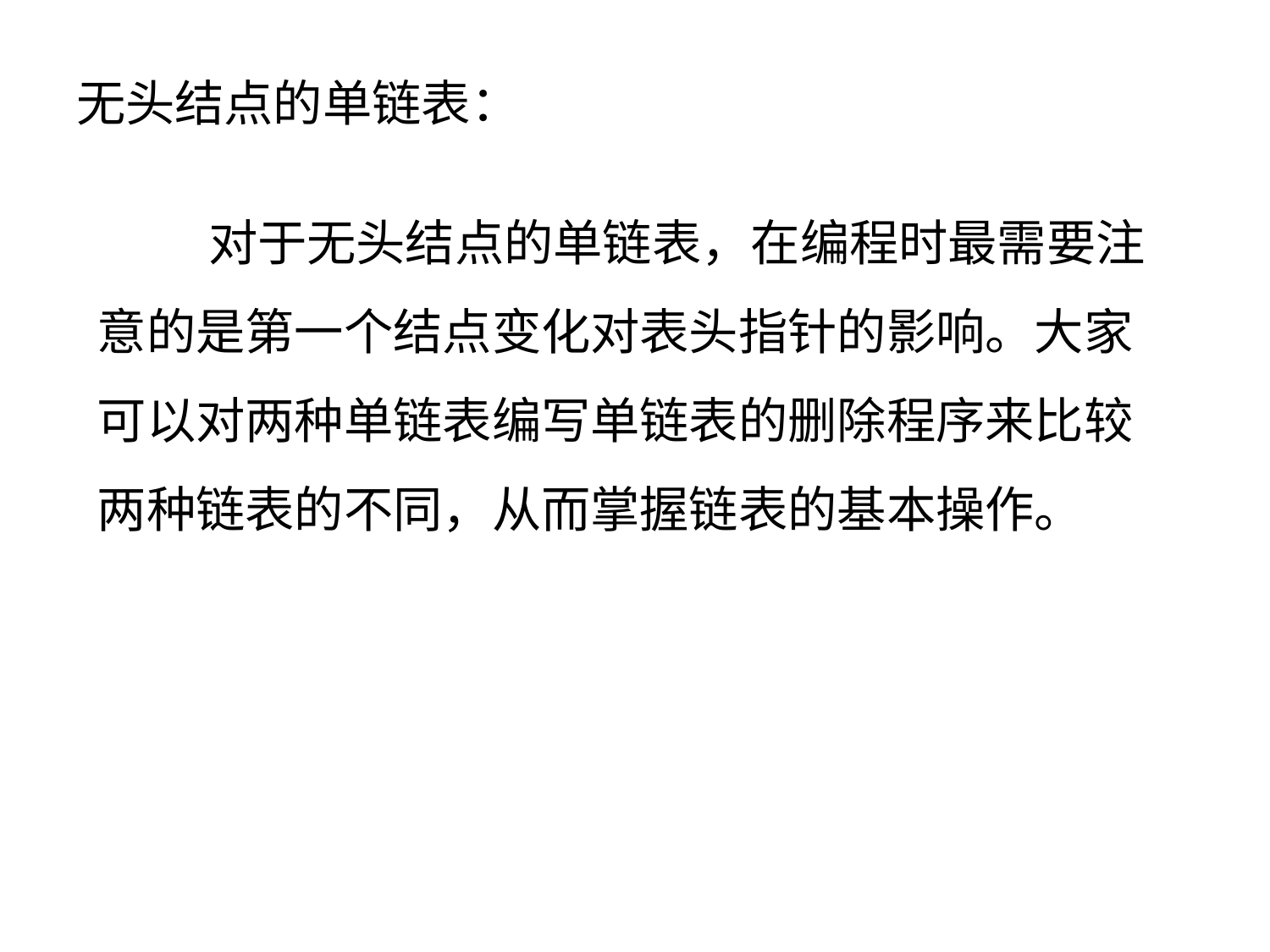

# 无头结点的单链表：
         对于无头结点的单链表，在编程时最需要注意的是第一个结点变化对表头指针的影响。大家可以对两种单链表编写单链表的删除程序来比较两种链表的不同，从而掌握链表的基本操作。